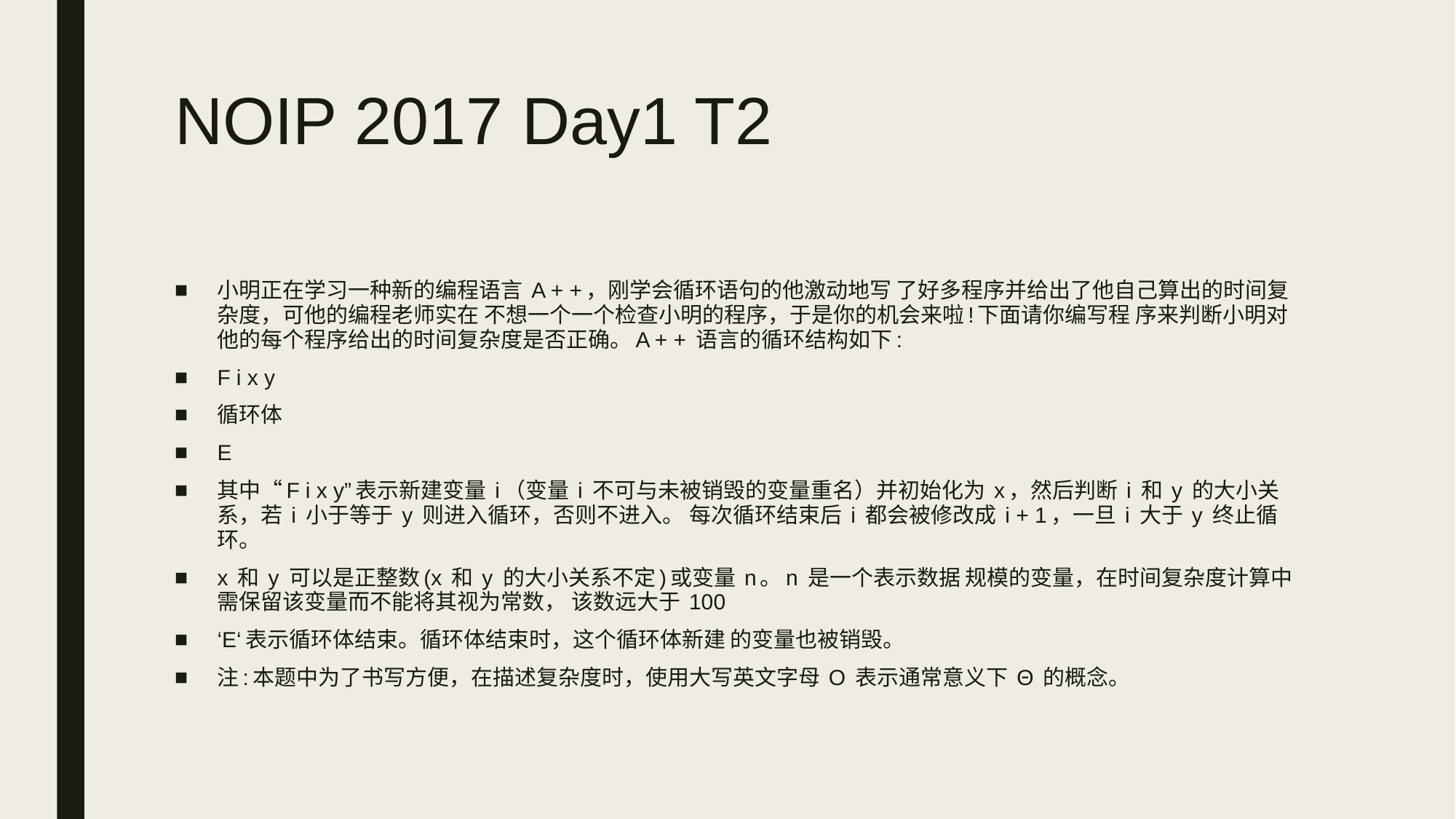

# NOIP 2017 Day1 T2
小明正在学习一种新的编程语言 A + +，刚学会循环语句的他激动地写 了好多程序并给出了他自己算出的时间复杂度，可他的编程老师实在 不想一个一个检查小明的程序，于是你的机会来啦!下面请你编写程 序来判断小明对他的每个程序给出的时间复杂度是否正确。A + + 语言的循环结构如下:
F i x y
循环体
E
其中“F i x y”表示新建变量 i（变量 i 不可与未被销毁的变量重名）并初始化为 x，然后判断 i 和 y 的大小关系，若 i 小于等于 y 则进入循环，否则不进入。 每次循环结束后 i 都会被修改成 i + 1，一旦 i 大于 y 终止循环。
x 和 y 可以是正整数(x 和 y 的大小关系不定)或变量 n。n 是一个表示数据 规模的变量，在时间复杂度计算中需保留该变量而不能将其视为常数， 该数远大于 100
‘E‘表示循环体结束。循环体结束时，这个循环体新建 的变量也被销毁。
注:本题中为了书写方便，在描述复杂度时，使用大写英文字母 O 表示通常意义下 Θ 的概念。